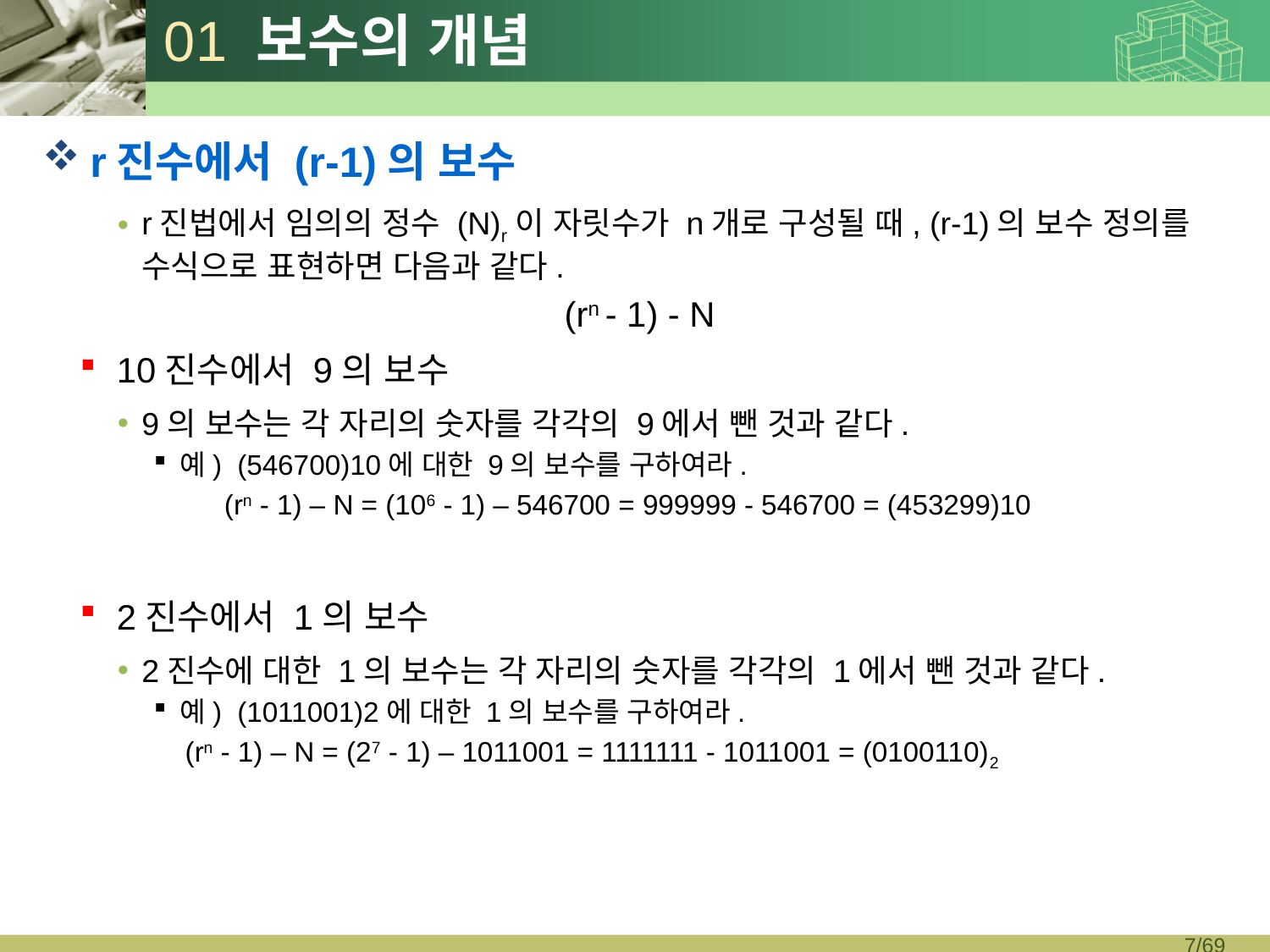

# 01 보수의 개념
r진수에서 (r-1)의 보수
r진법에서 임의의 정수 (N)r이 자릿수가 n개로 구성될 때, (r-1)의 보수 정의를 수식으로 표현하면 다음과 같다.
 (rn - 1) - N
10진수에서 9의 보수
9의 보수는 각 자리의 숫자를 각각의 9에서 뺀 것과 같다.
예)  (546700)10에 대한 9의 보수를 구하여라.
         (rn - 1) – N = (106 - 1) – 546700 = 999999 - 546700 = (453299)10

2진수에서 1의 보수
2진수에 대한 1의 보수는 각 자리의 숫자를 각각의 1에서 뺀 것과 같다.
예)  (1011001)2에 대한 1의 보수를 구하여라.
    (rn - 1) – N = (27 - 1) – 1011001 = 1111111 - 1011001 = (0100110)2